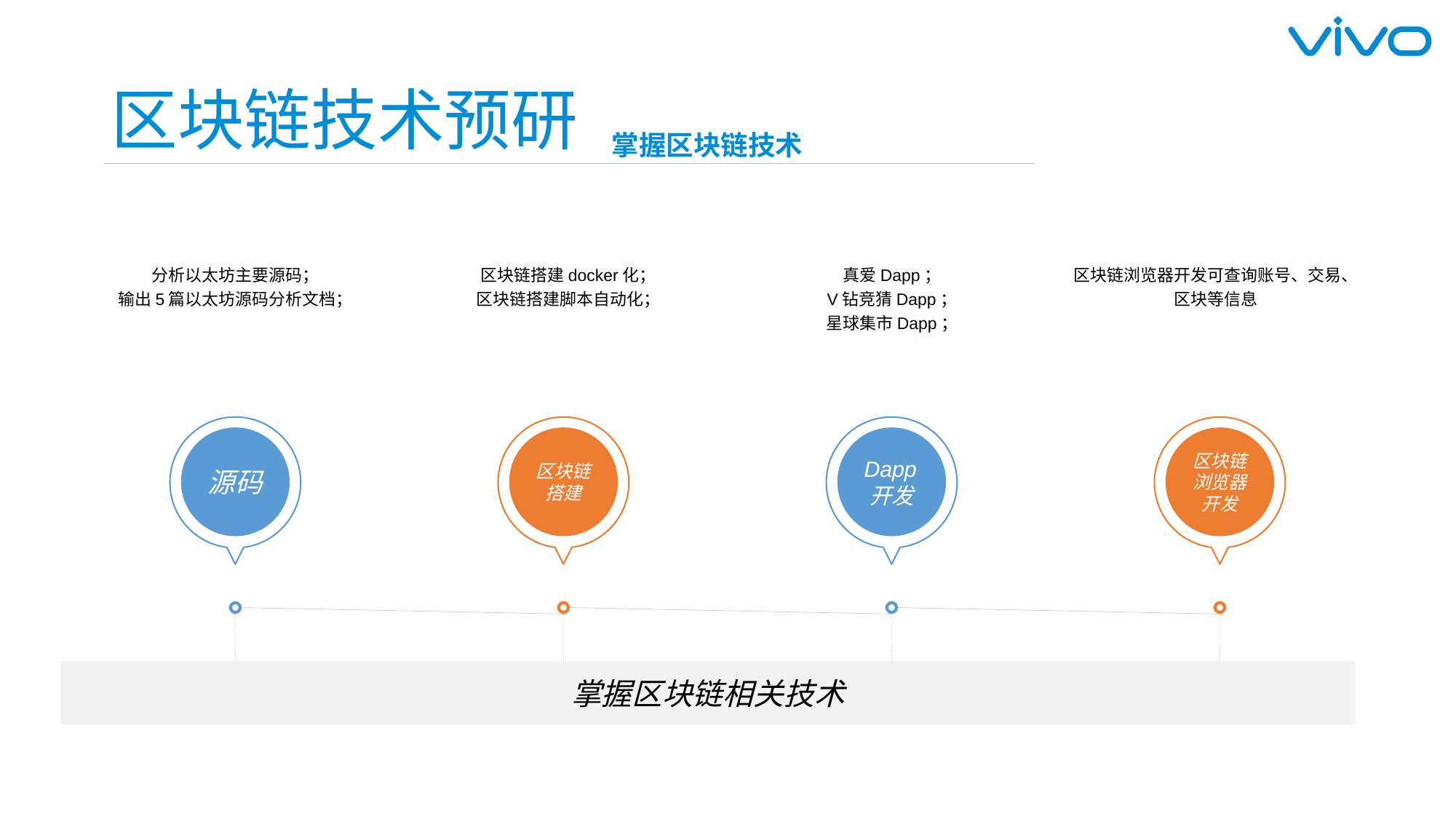

# 区块链技术预研
掌握区块链技术
区块链浏览器开发可查询账号、交易、区块等信息
分析以太坊主要源码；
输出5篇以太坊源码分析文档；
区块链搭建docker化；
区块链搭建脚本自动化；
真爱Dapp；
V钻竞猜Dapp；
星球集市Dapp；

源码

区块链
搭建

Dapp开发

区块链
浏览器开发

掌握区块链相关技术